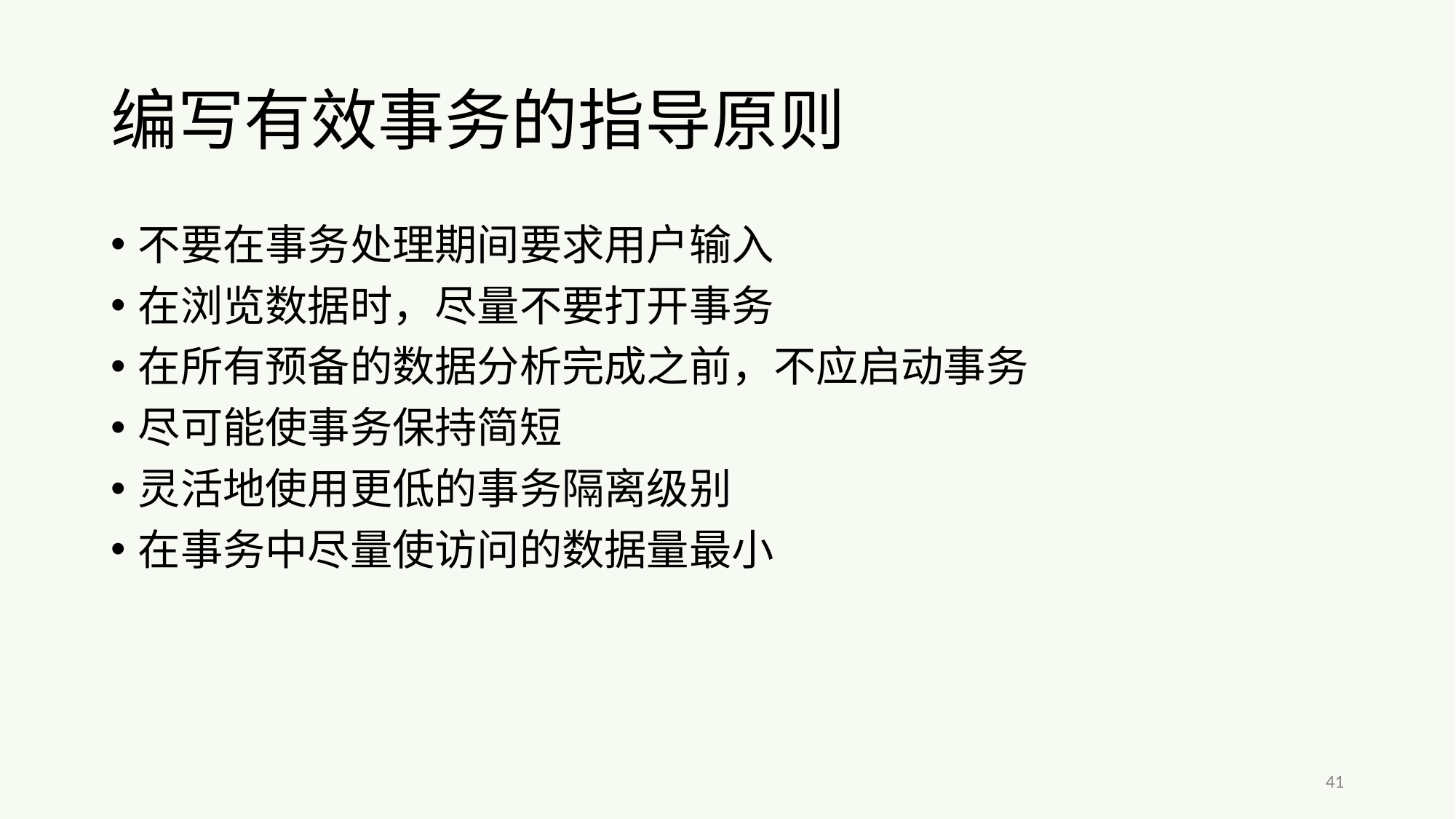

# 编写有效事务的指导原则
不要在事务处理期间要求用户输入
在浏览数据时，尽量不要打开事务
在所有预备的数据分析完成之前，不应启动事务
尽可能使事务保持简短
灵活地使用更低的事务隔离级别
在事务中尽量使访问的数据量最小

41